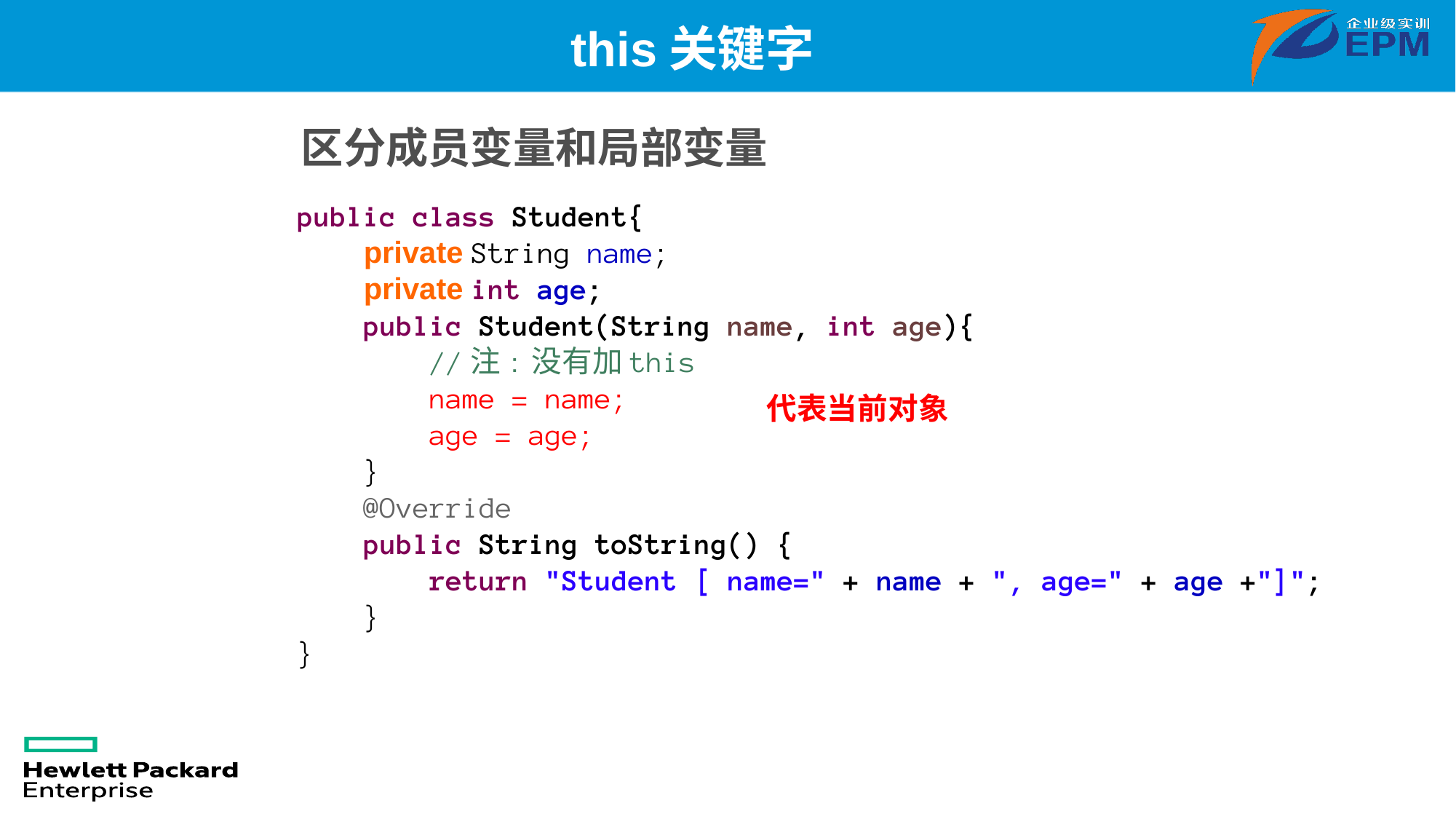

# this关键字
区分成员变量和局部变量
public class Student{
    private String name;
    private int age;
    public Student(String name, int age){
        //注:没有加this
        name = name;
        age = age;
    }
    @Override
    public String toString() {
        return "Student [ name=" + name + ", age=" + age +"]";
    }
}
代表当前对象